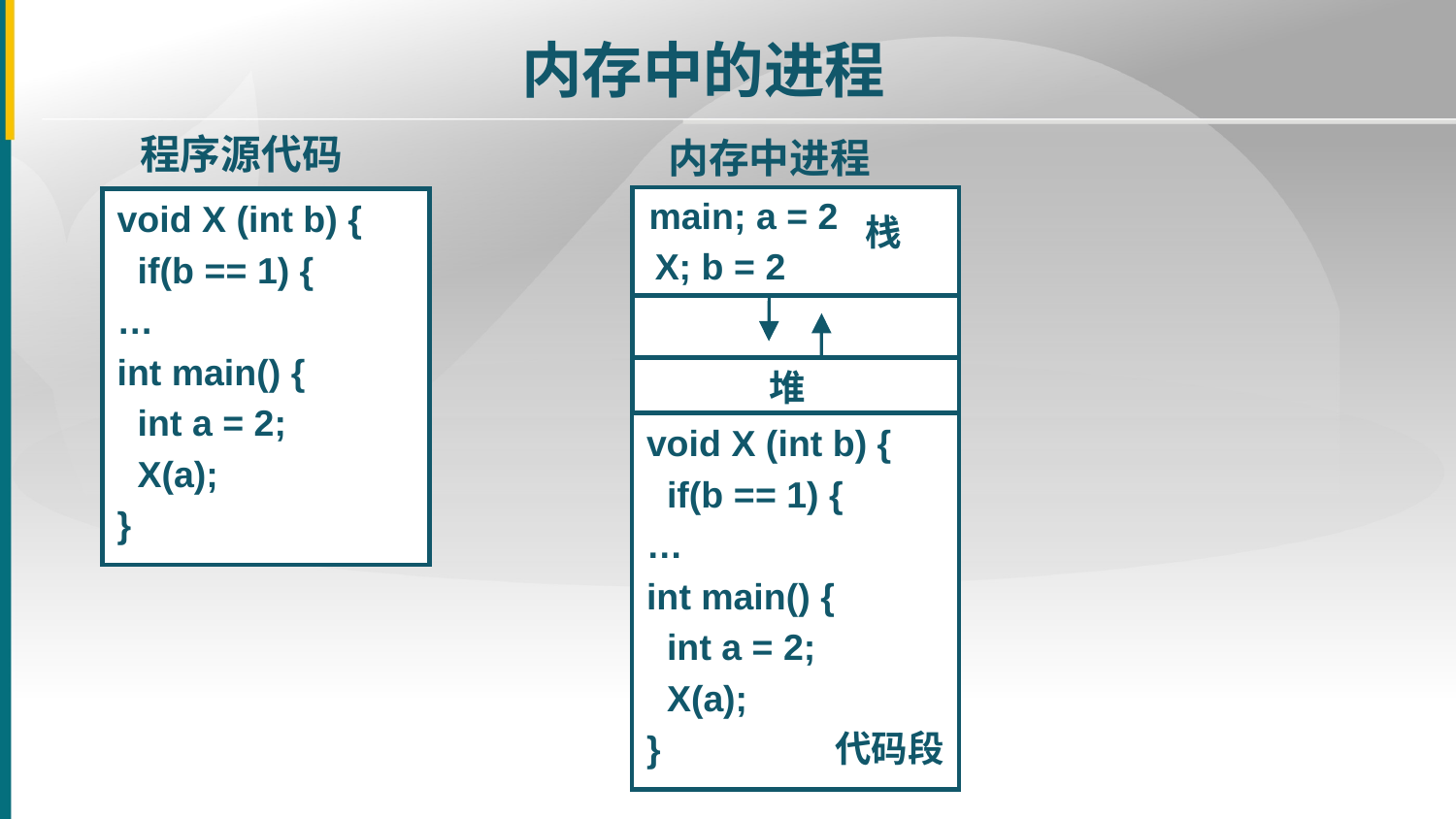

内存中的进程
程序源代码
void X (int b) {
  if(b == 1) {
…
int main() {
  int a = 2;
  X(a);
}
内存中进程
main; a = 2

栈
X; b = 2

堆
void X (int b) {
  if(b == 1) {
…
int main() {
  int a = 2;
  X(a);
}
代码段